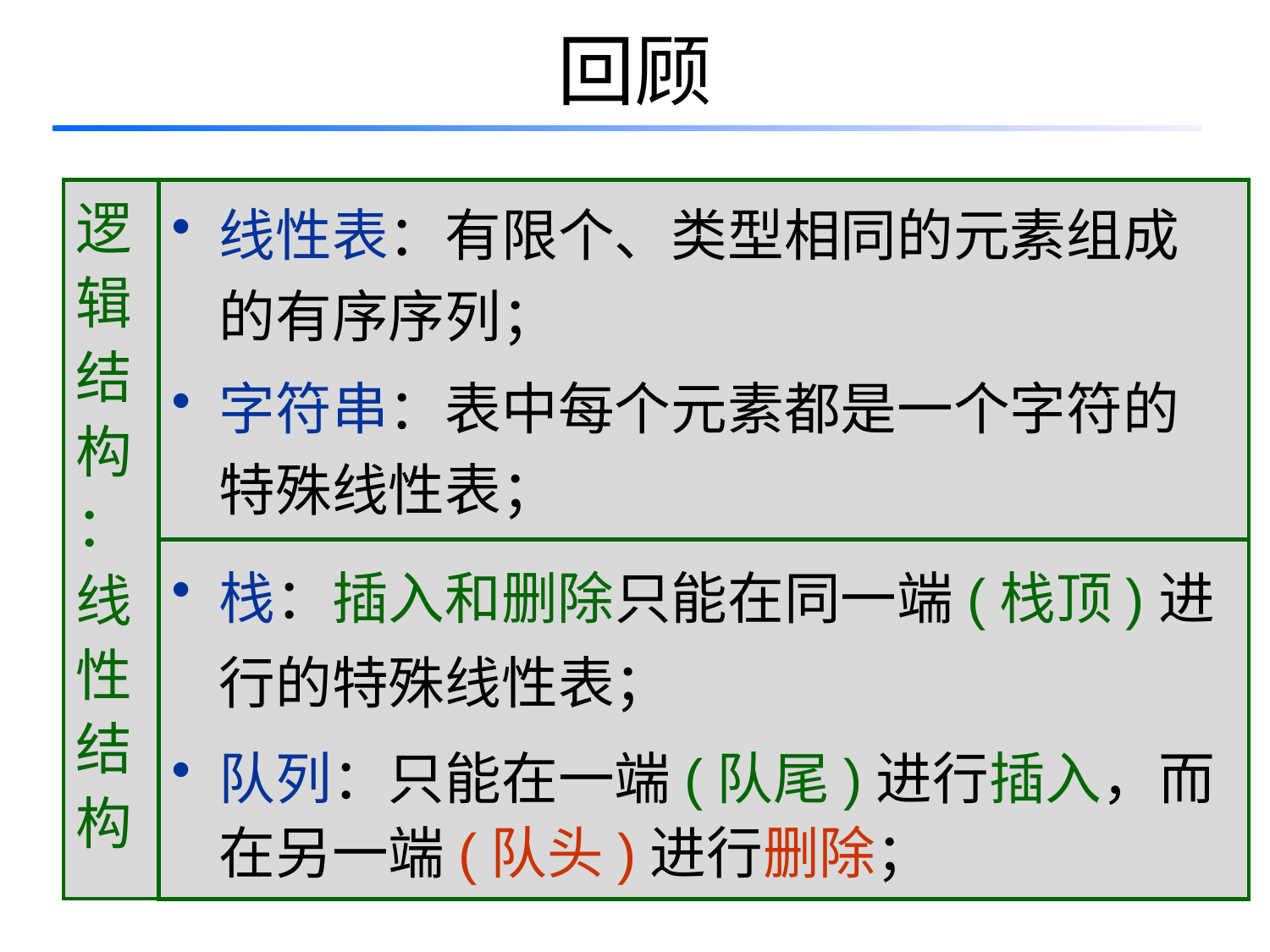

# 回顾

逻辑结构
：线性结构
线性表：有限个、类型相同的元素组成的有序序列；
字符串：表中每个元素都是一个字符的特殊线性表；
栈：插入和删除只能在同一端(栈顶)进行的特殊线性表；
队列：只能在一端(队尾)进行插入，而在另一端(队头)进行删除；